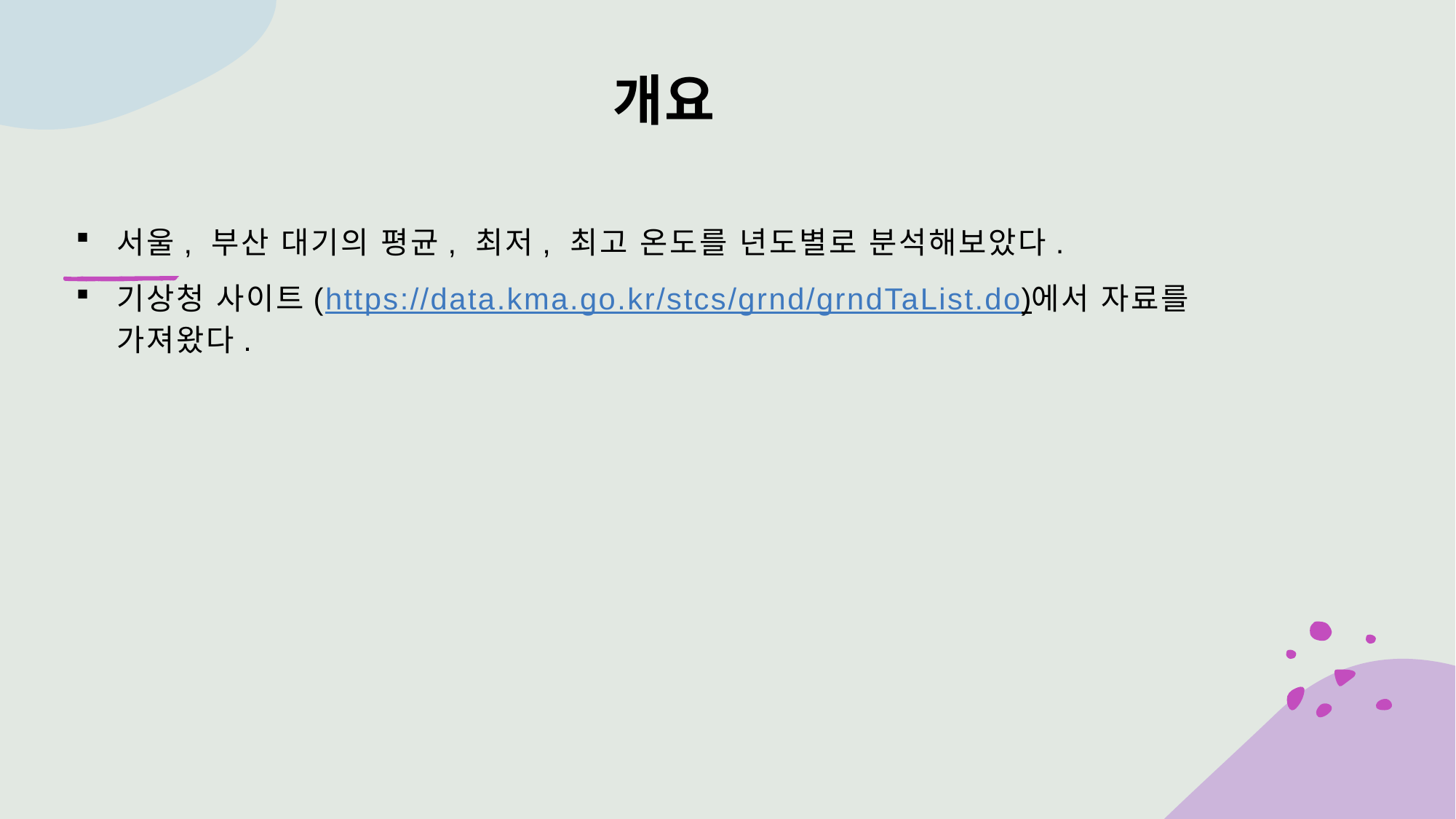

# 개요
서울, 부산 대기의 평균, 최저, 최고 온도를 년도별로 분석해보았다.
기상청 사이트(https://data.kma.go.kr/stcs/grnd/grndTaList.do)에서 자료를 가져왔다.